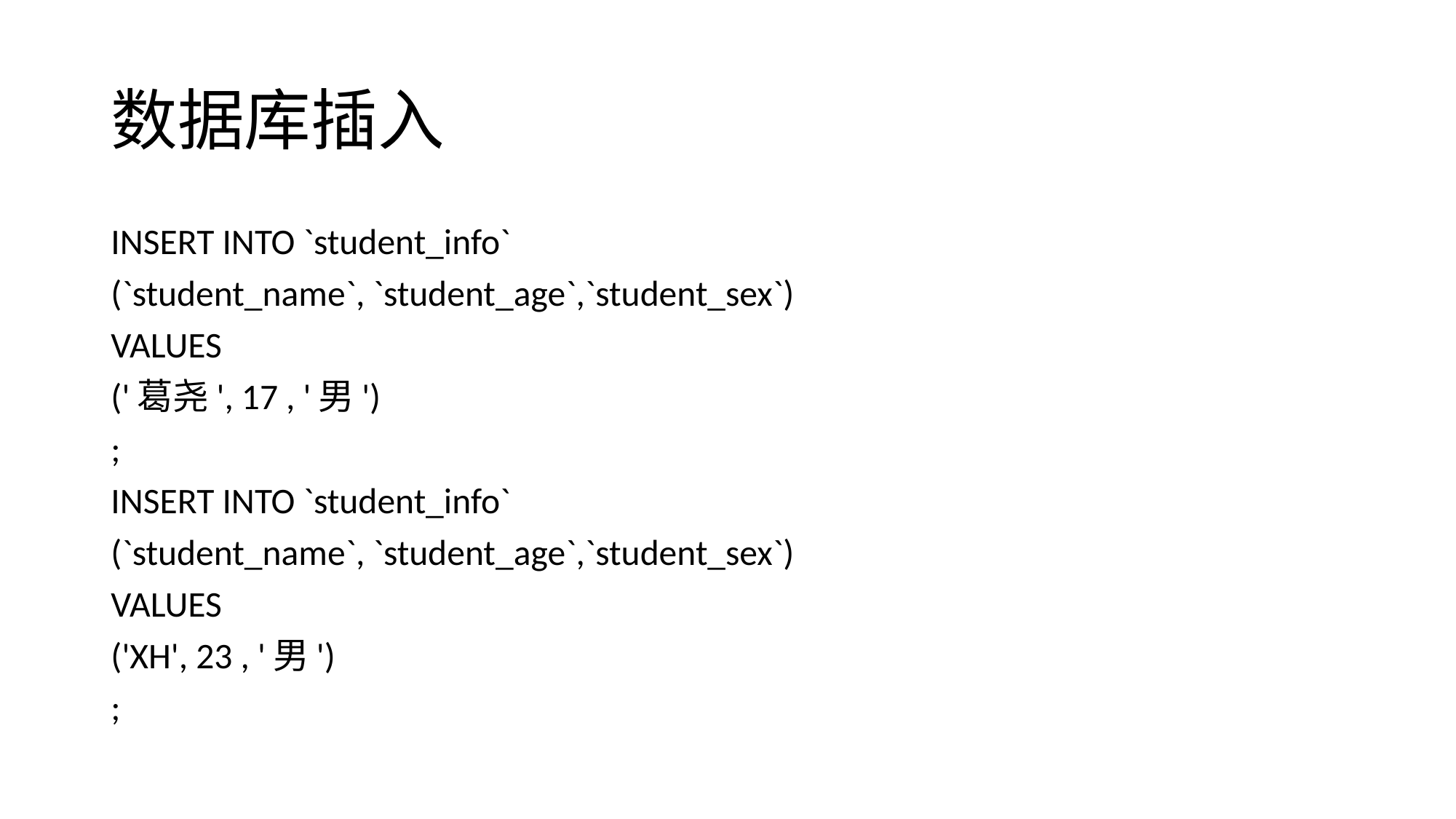

# 数据库插入
INSERT INTO `student_info`
(`student_name`, `student_age`,`student_sex`)
VALUES
('葛尧', 17 , '男')
;
INSERT INTO `student_info`
(`student_name`, `student_age`,`student_sex`)
VALUES
('XH', 23 , '男')
;